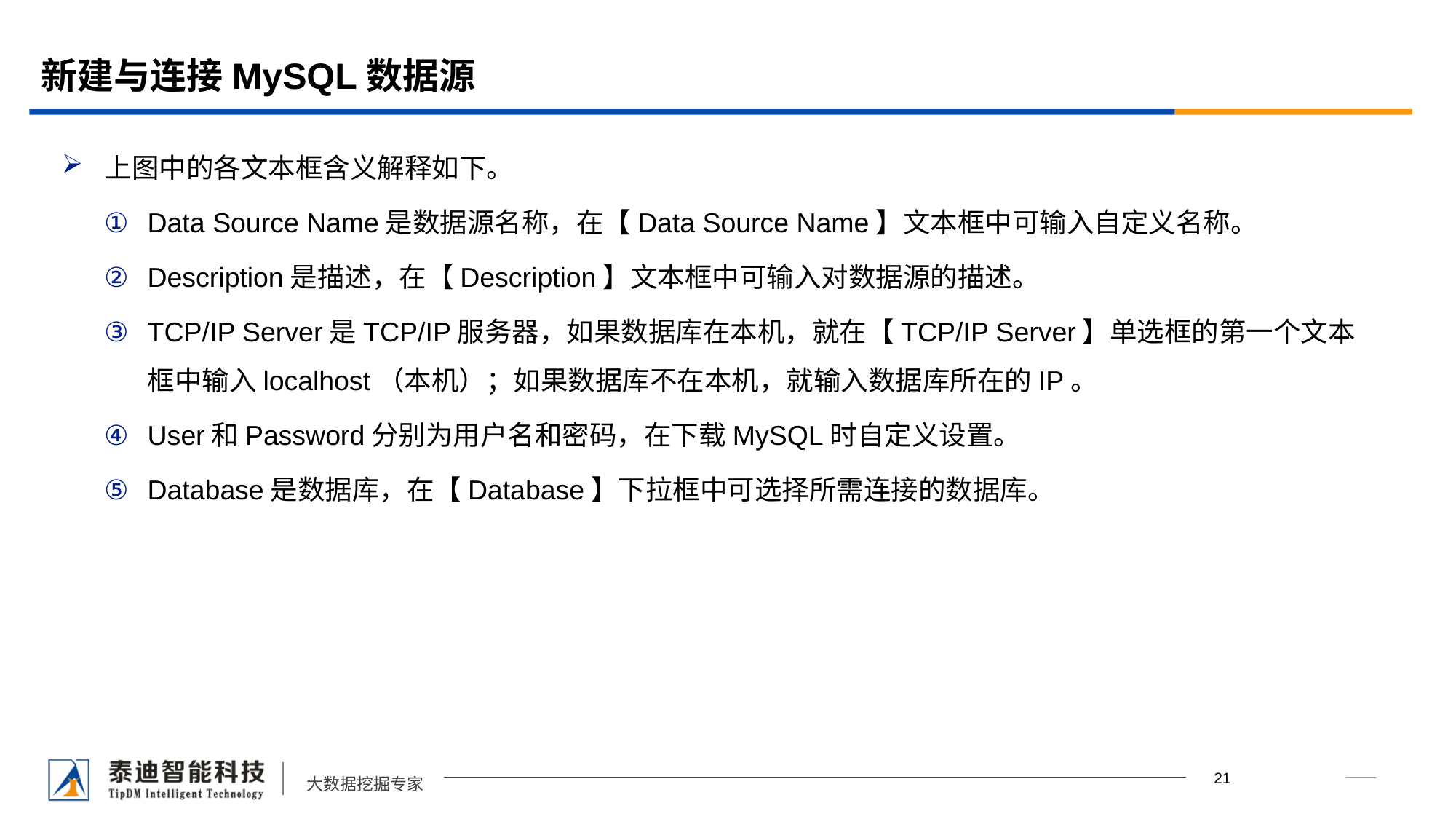

# 新建与连接MySQL数据源
上图中的各文本框含义解释如下。
Data Source Name是数据源名称，在【Data Source Name】文本框中可输入自定义名称。
Description是描述，在【Description】文本框中可输入对数据源的描述。
TCP/IP Server是TCP/IP服务器，如果数据库在本机，就在【TCP/IP Server】单选框的第一个文本框中输入localhost（本机）；如果数据库不在本机，就输入数据库所在的IP。
User和Password分别为用户名和密码，在下载MySQL时自定义设置。
Database是数据库，在【Database】下拉框中可选择所需连接的数据库。